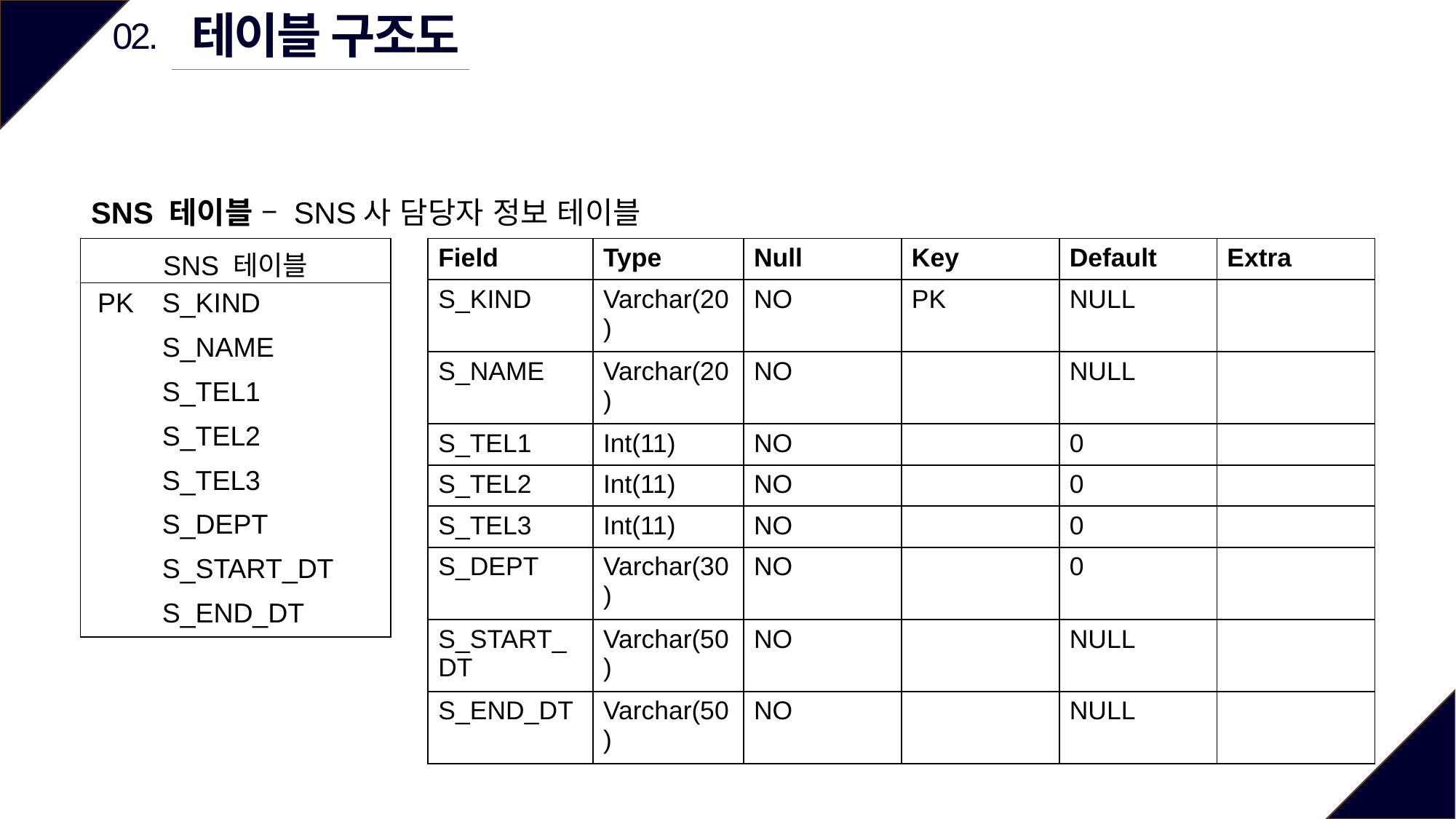

테이블 구조도
02.
SNS 테이블 – SNS사 담당자 정보 테이블
| SNS 테이블 |  |
| --- | --- |
| PK | S\_KIND |
|  | S\_NAME |
|  | S\_TEL1 |
|  | S\_TEL2 |
|  | S\_TEL3 |
|  | S\_DEPT |
|  | S\_START\_DT |
|  | S\_END\_DT |
| Field | Type | Null | Key | Default | Extra |
| --- | --- | --- | --- | --- | --- |
| S\_KIND | Varchar(20) | NO | PK | NULL |  |
| S\_NAME | Varchar(20) | NO |  | NULL |  |
| S\_TEL1 | Int(11) | NO |  | 0 |  |
| S\_TEL2 | Int(11) | NO |  | 0 |  |
| S\_TEL3 | Int(11) | NO |  | 0 |  |
| S\_DEPT | Varchar(30) | NO |  | 0 |  |
| S\_START\_DT | Varchar(50) | NO |  | NULL |  |
| S\_END\_DT | Varchar(50) | NO |  | NULL |  |